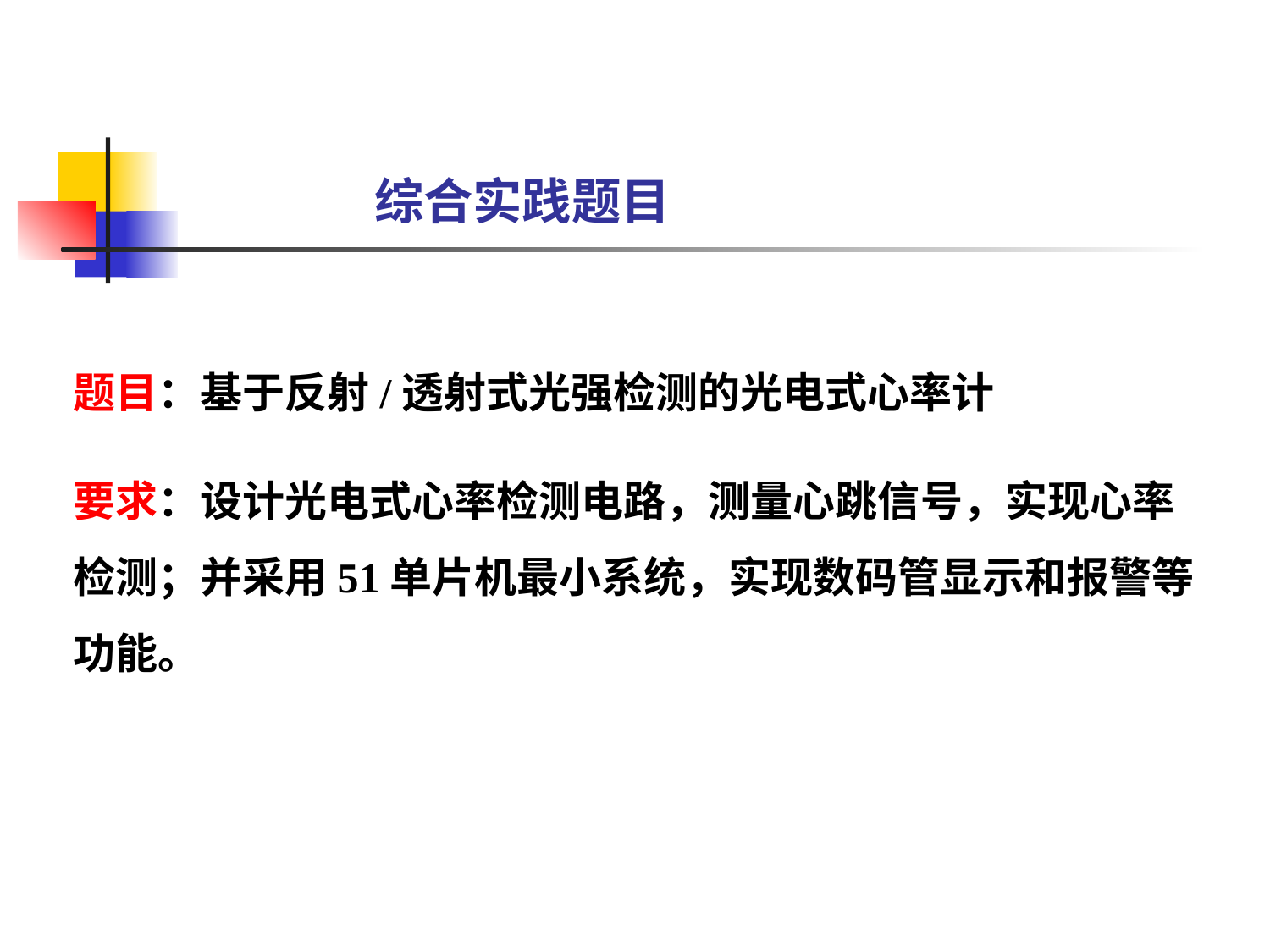

# 综合实践题目
题目：基于反射/透射式光强检测的光电式心率计
要求：设计光电式心率检测电路，测量心跳信号，实现心率检测；并采用51单片机最小系统，实现数码管显示和报警等功能。